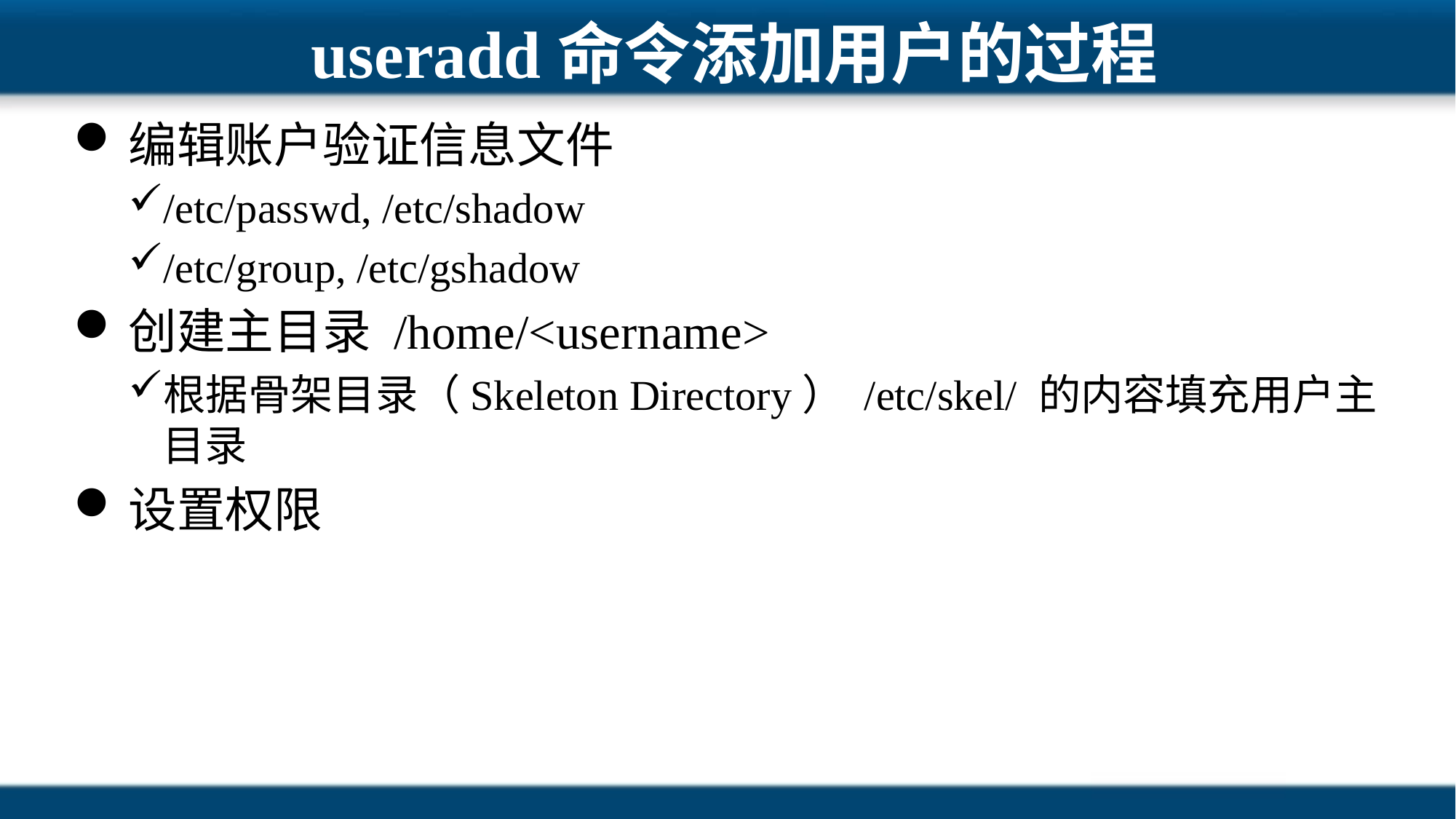

# useradd命令添加用户的过程
编辑账户验证信息文件
/etc/passwd, /etc/shadow
/etc/group, /etc/gshadow
创建主目录 /home/<username>
根据骨架目录（Skeleton Directory） /etc/skel/ 的内容填充用户主目录
设置权限